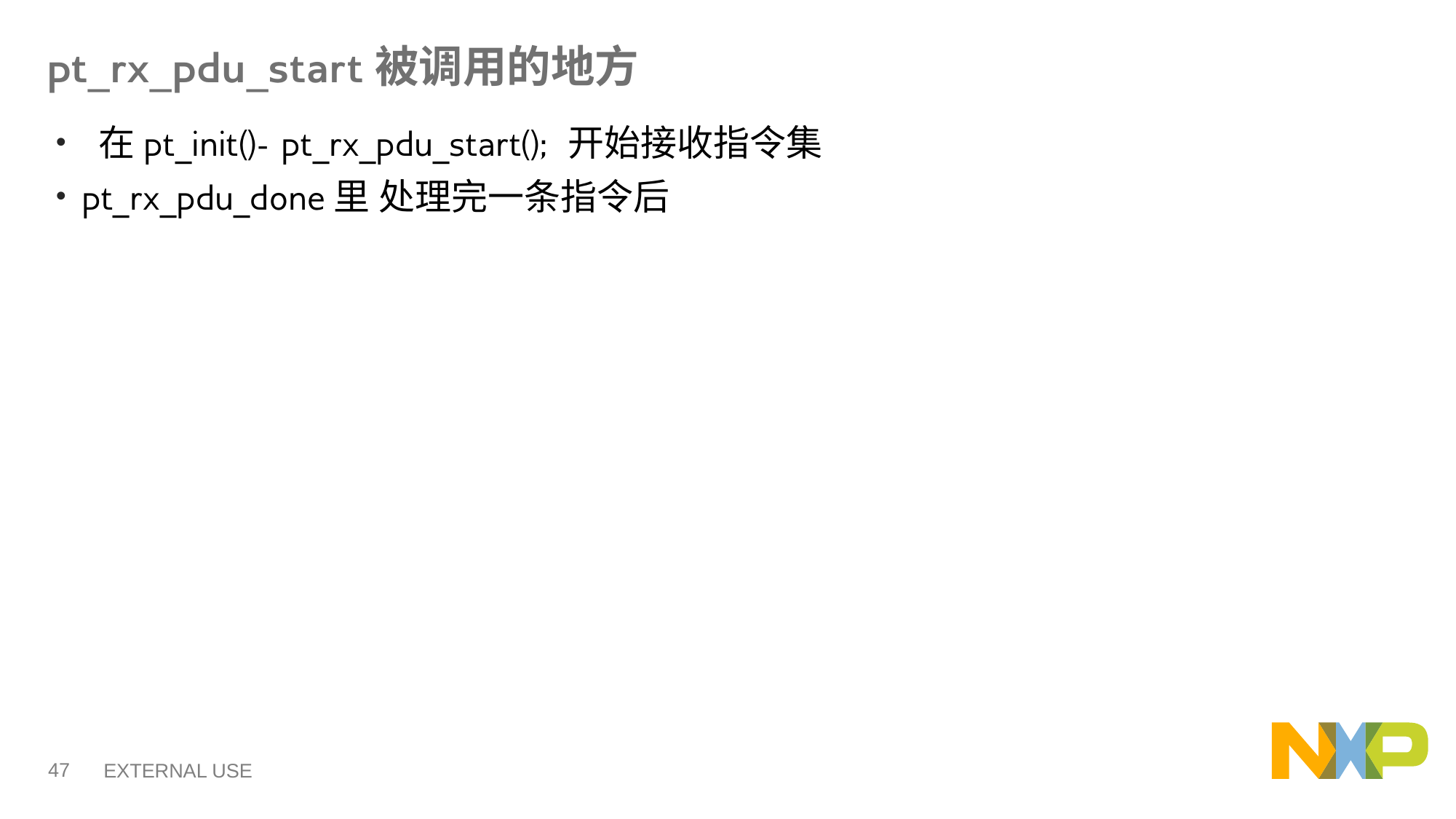

# pt_rx_pdu_start被调用的地方
 在pt_init()- pt_rx_pdu_start(); 开始接收指令集
pt_rx_pdu_done里 处理完一条指令后